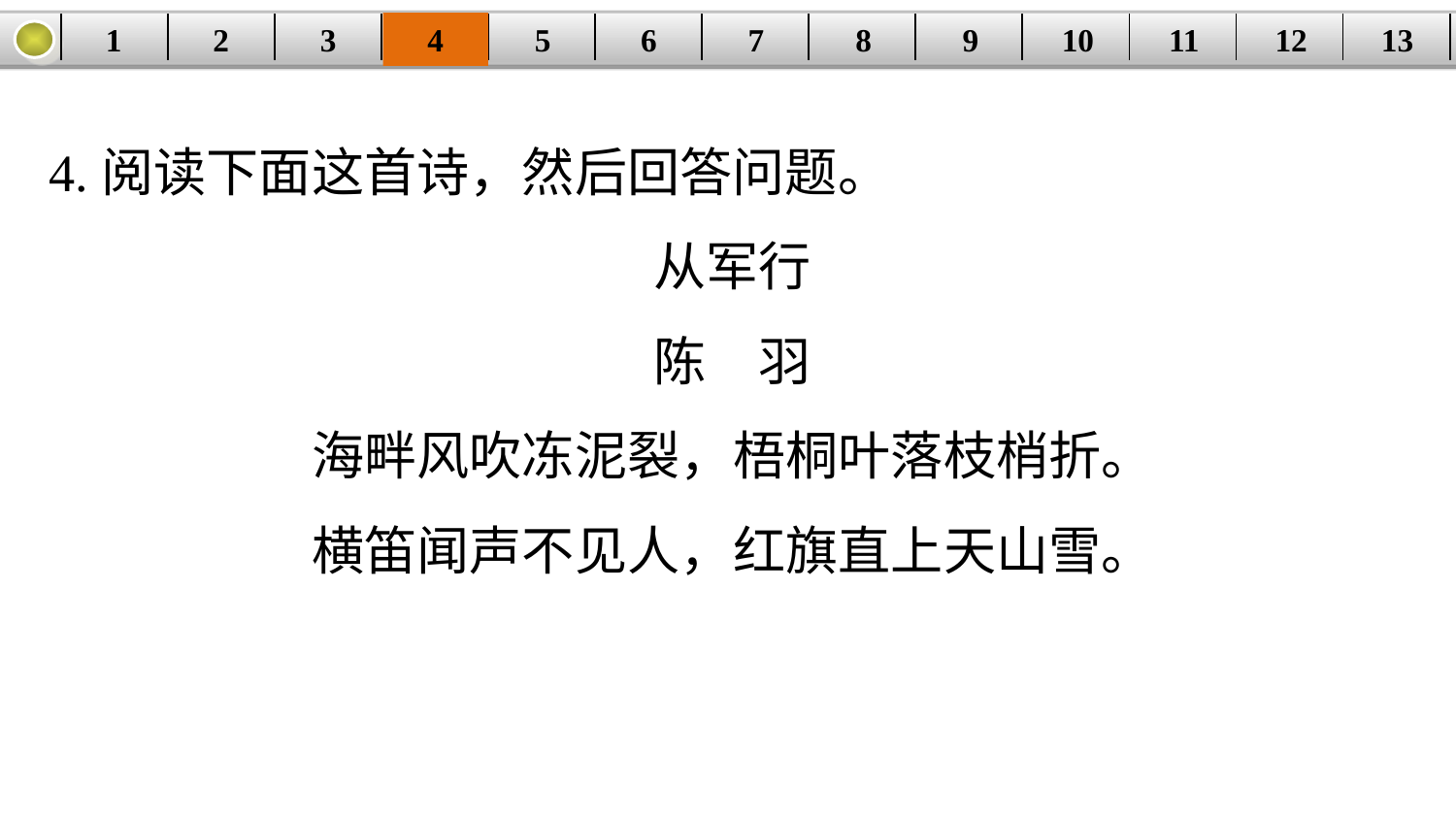

1
2
3
4
5
6
7
8
9
10
11
12
13
|  |  |  |  |  |  |  |  |  |  |  |  |  |
| --- | --- | --- | --- | --- | --- | --- | --- | --- | --- | --- | --- | --- |

4.阅读下面这首诗，然后回答问题。
从军行
陈　羽
海畔风吹冻泥裂，梧桐叶落枝梢折。
横笛闻声不见人，红旗直上天山雪。